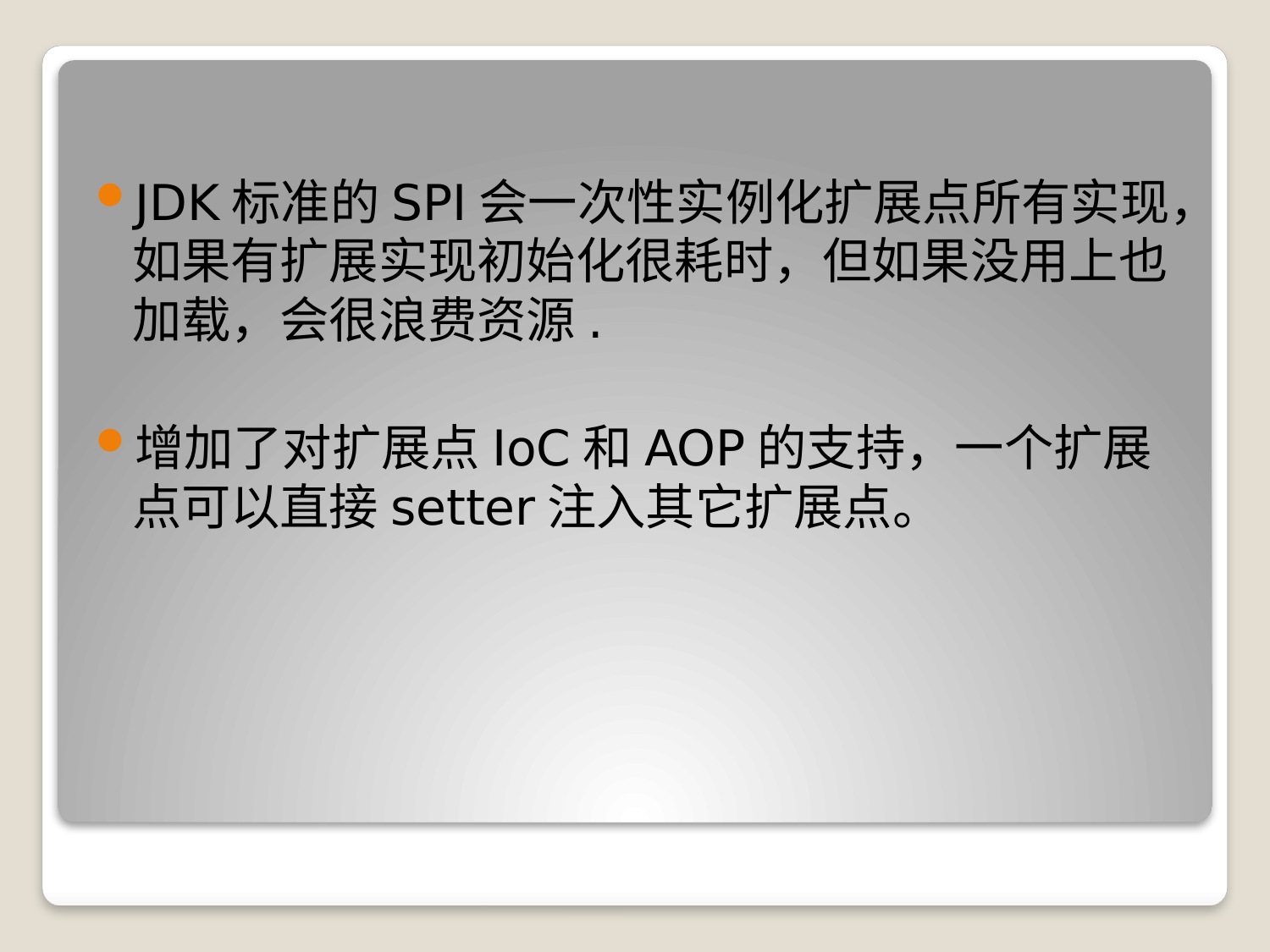

JDK标准的SPI会一次性实例化扩展点所有实现，如果有扩展实现初始化很耗时，但如果没用上也加载，会很浪费资源.

增加了对扩展点IoC和AOP的支持，一个扩展点可以直接setter注入其它扩展点。